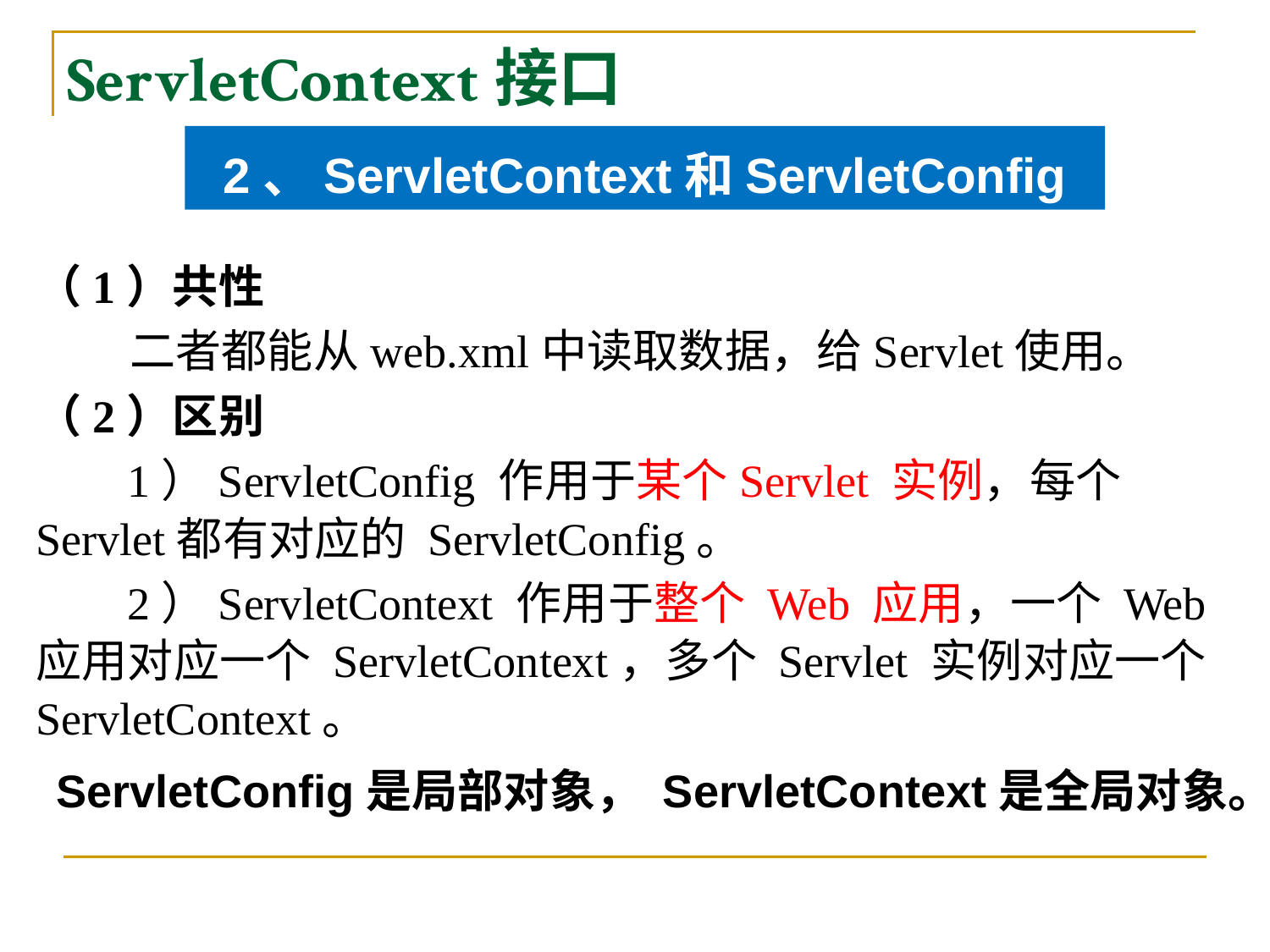

# ServletContext接口
2、ServletContext和ServletConfig

（1）共性
        二者都能从web.xml中读取数据，给Servlet使用。
（2）区别
        1）ServletConfig 作用于某个Servlet 实例，每个Servlet都有对应的 ServletConfig。
        2）ServletContext 作用于整个 Web 应用，一个 Web 应用对应一个 ServletContext，多个 Servlet 实例对应一个ServletContext。

ServletConfig是局部对象， ServletContext是全局对象。